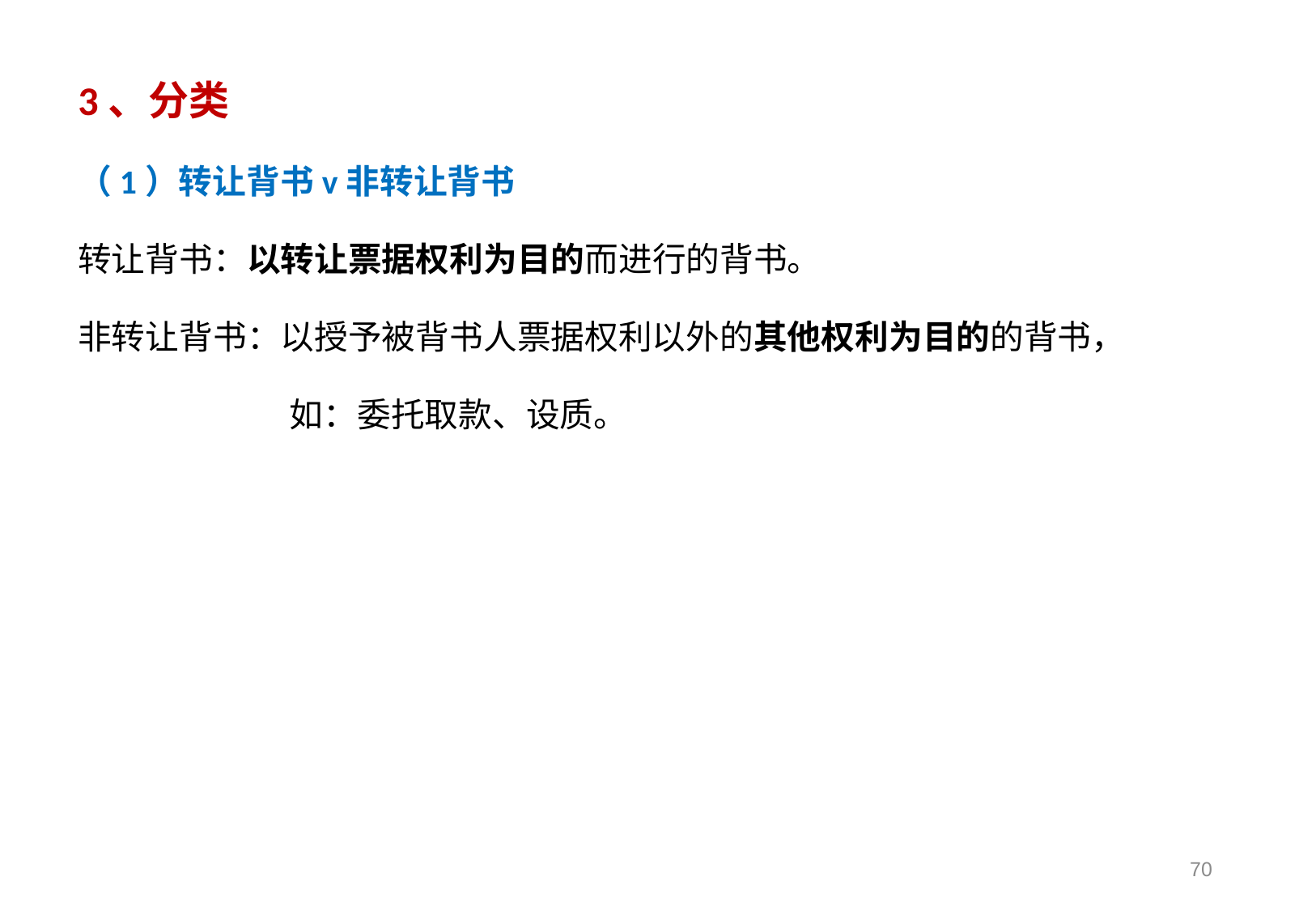

3、分类
（1）转让背书v非转让背书
转让背书：以转让票据权利为目的而进行的背书。
非转让背书：以授予被背书人票据权利以外的其他权利为目的的背书，
	           如：委托取款、设质。
70